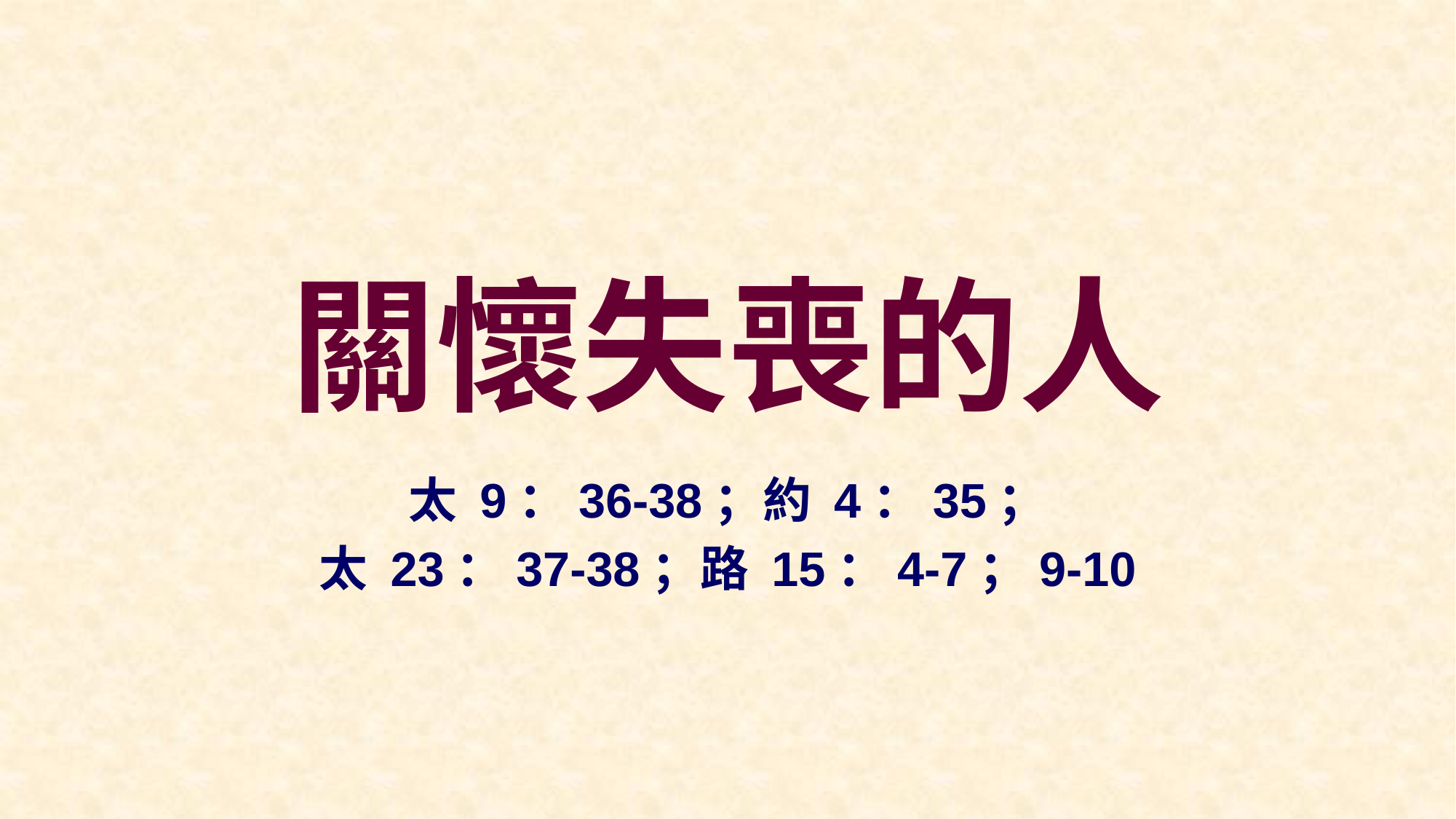

# 關懷失喪的人
太 9：36-38；約 4：35；
太 23：37-38；路 15：4-7；9-10